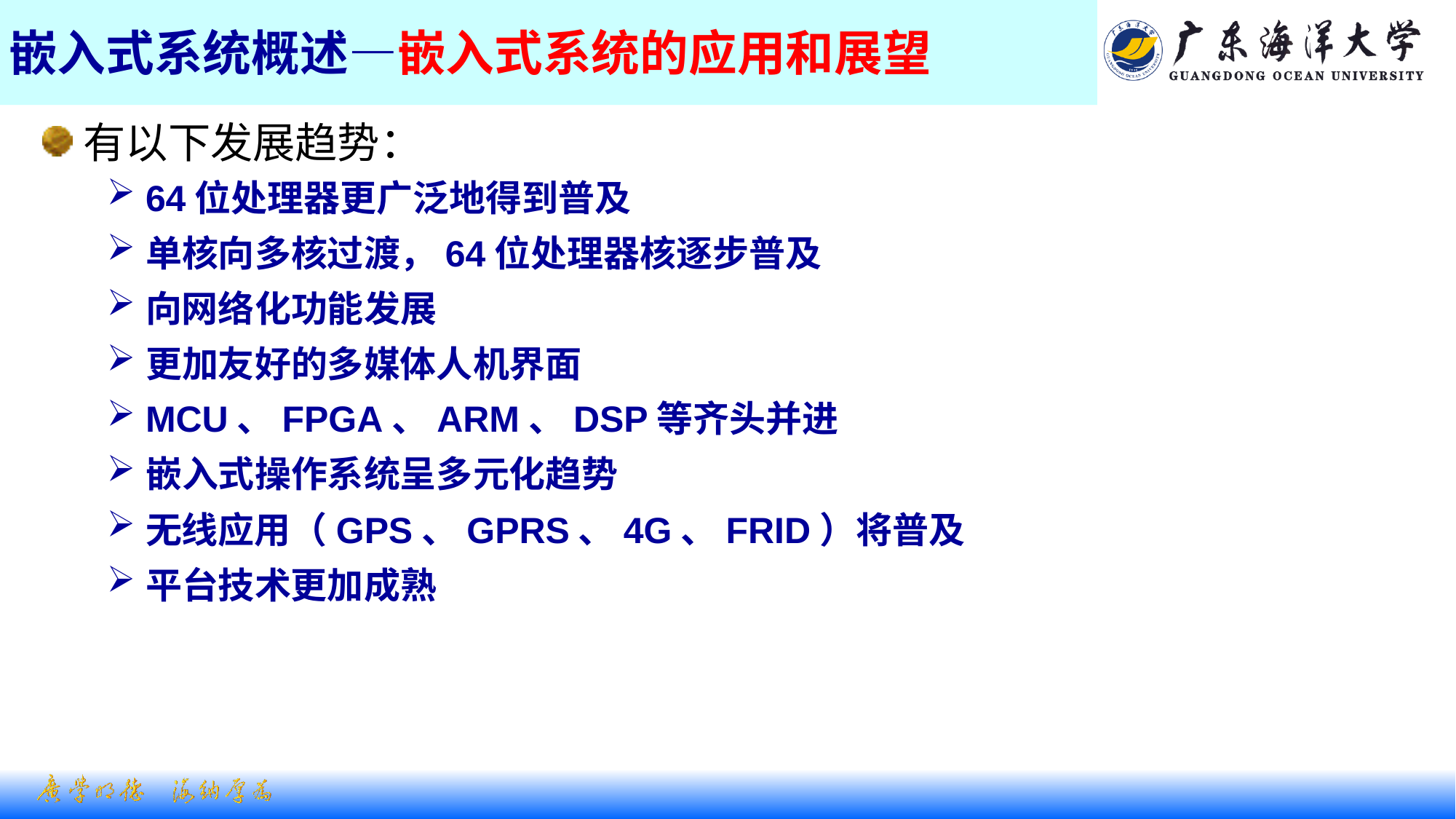

# 嵌入式系统概述—嵌入式系统的应用和展望
有以下发展趋势：
64位处理器更广泛地得到普及
单核向多核过渡，64位处理器核逐步普及
向网络化功能发展
更加友好的多媒体人机界面
MCU、FPGA、ARM、DSP等齐头并进
嵌入式操作系统呈多元化趋势
无线应用（GPS、GPRS、4G、FRID）将普及
平台技术更加成熟

66